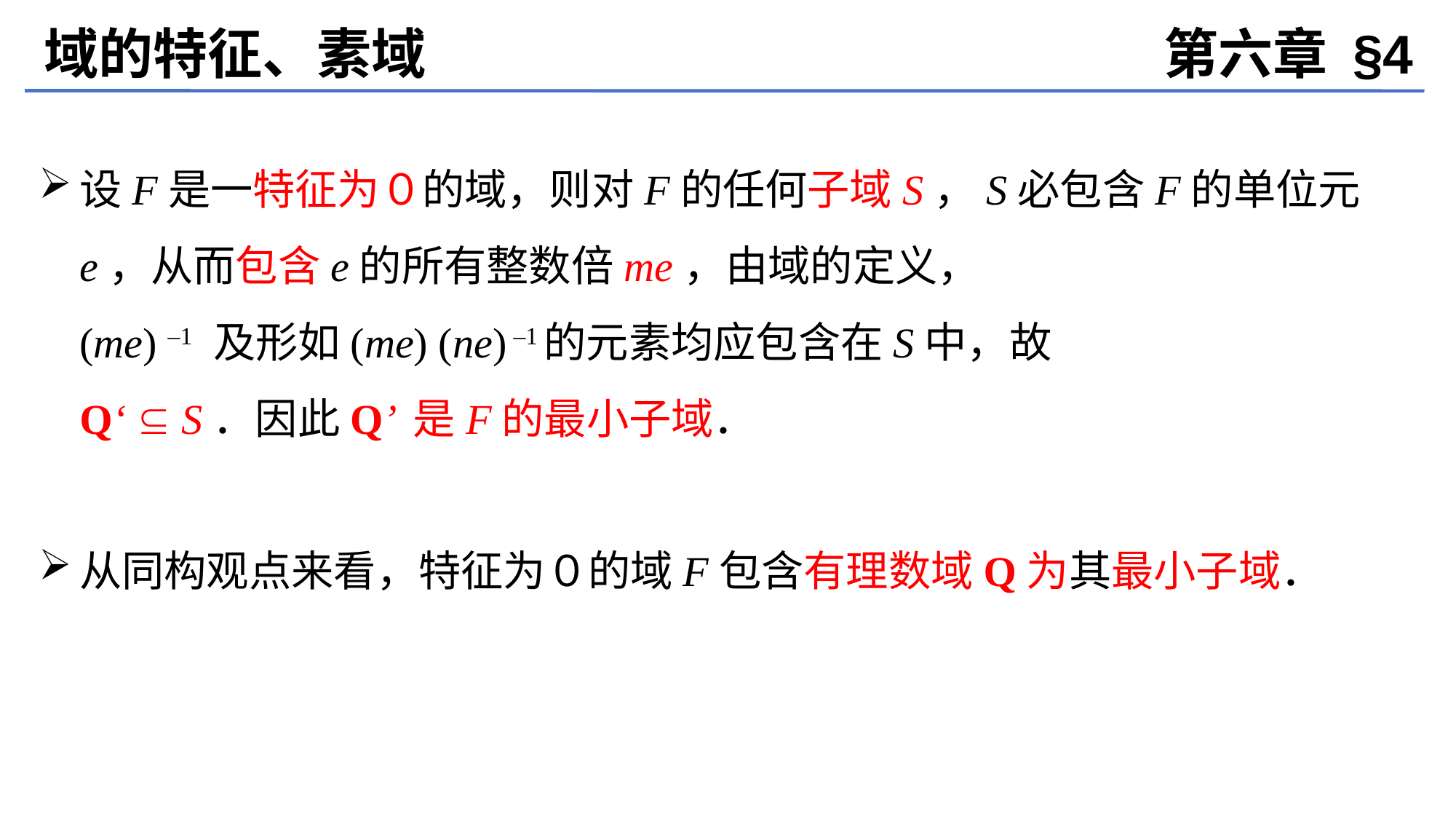

域的特征、素域
第六章 §4
设F是一特征为０的域，则对F的任何子域S，S必包含F的单位元e，从而包含e的所有整数倍me，由域的定义，
	(me) –1 及形如(me) (ne) –1的元素均应包含在S中，故
Q‘ ⊆ S．因此Q’ 是F的最小子域．

从同构观点来看，特征为０的域F包含有理数域Q为其最小子域．